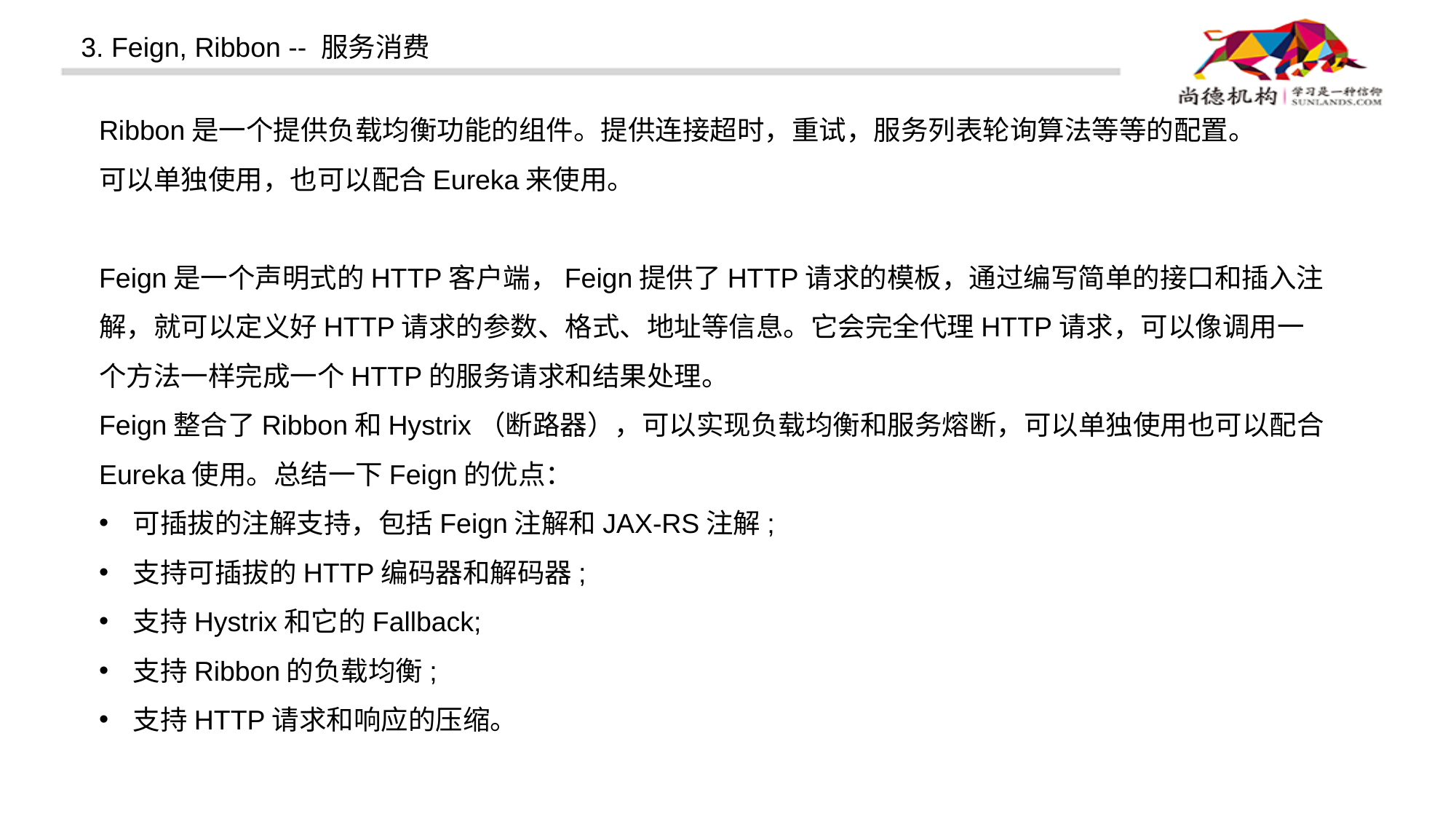

3. Feign, Ribbon -- 服务消费
Ribbon是一个提供负载均衡功能的组件。提供连接超时，重试，服务列表轮询算法等等的配置。
可以单独使用，也可以配合Eureka来使用。

Feign是一个声明式的HTTP客户端，Feign提供了HTTP请求的模板，通过编写简单的接口和插入注解，就可以定义好HTTP请求的参数、格式、地址等信息。它会完全代理HTTP请求，可以像调用一个方法一样完成一个HTTP的服务请求和结果处理。
Feign整合了Ribbon和Hystrix（断路器），可以实现负载均衡和服务熔断，可以单独使用也可以配合Eureka使用。总结一下Feign的优点：
可插拔的注解支持，包括Feign注解和JAX-RS注解;
支持可插拔的HTTP编码器和解码器;
支持Hystrix和它的Fallback;
支持Ribbon的负载均衡;
支持HTTP请求和响应的压缩。